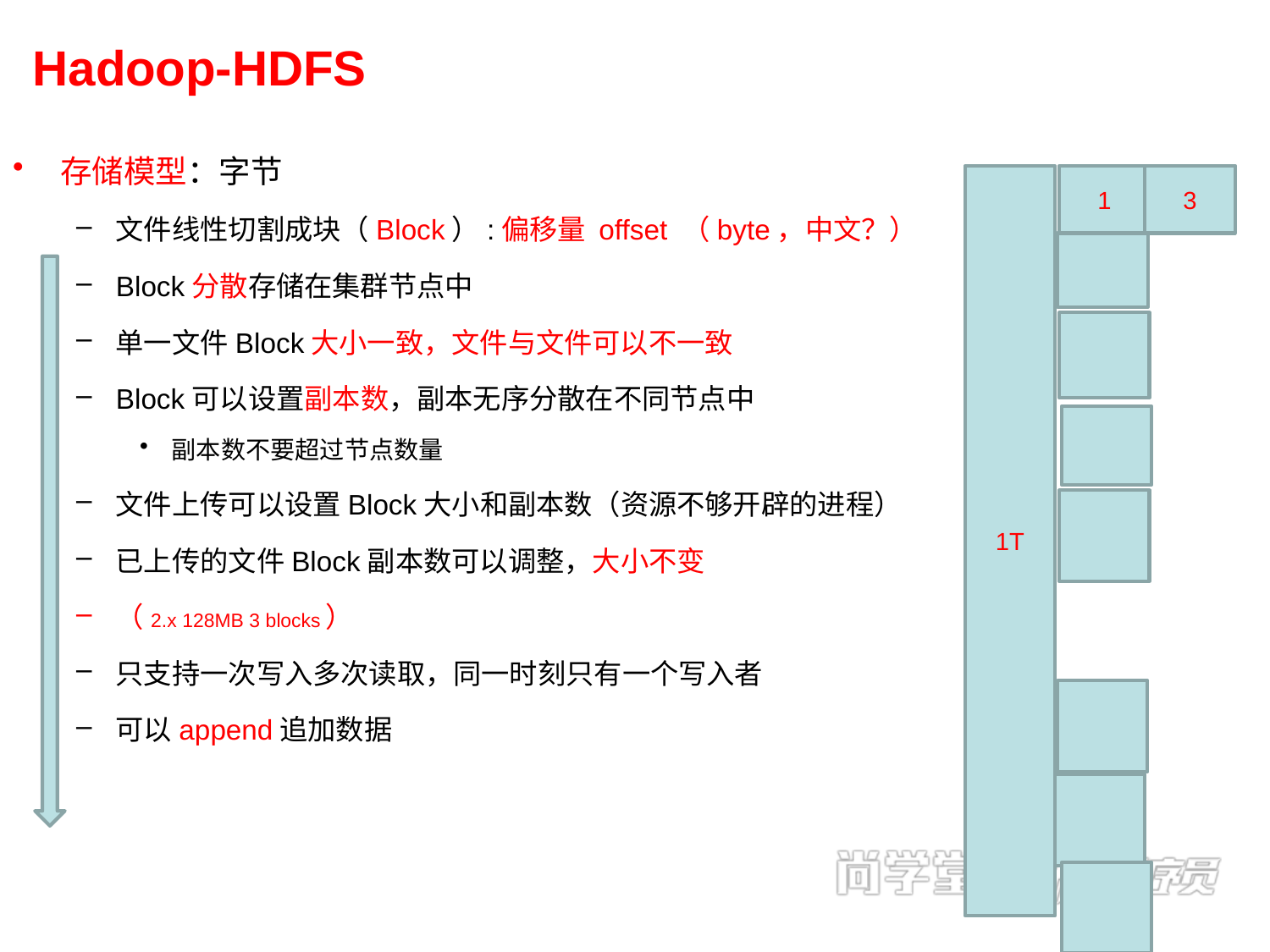

# Hadoop-HDFS
存储模型：字节
文件线性切割成块（Block）:偏移量 offset （byte，中文？）
Block分散存储在集群节点中
单一文件Block大小一致，文件与文件可以不一致
Block可以设置副本数，副本无序分散在不同节点中
副本数不要超过节点数量
文件上传可以设置Block大小和副本数（资源不够开辟的进程）
已上传的文件Block副本数可以调整，大小不变
（2.x 128MB 3 blocks）
只支持一次写入多次读取，同一时刻只有一个写入者
可以append追加数据

3
1T
1